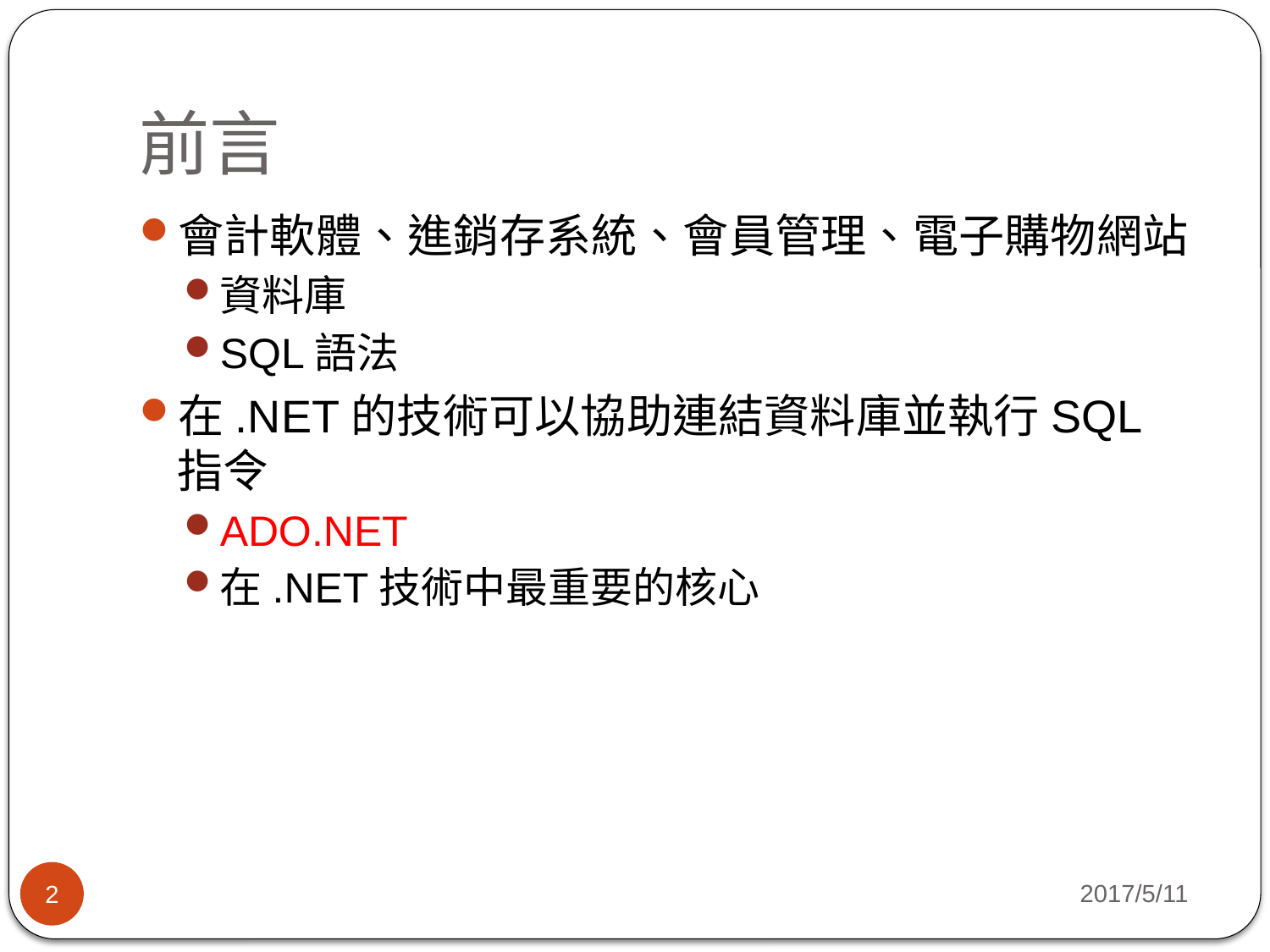

# 前言
會計軟體、進銷存系統、會員管理、電子購物網站
資料庫
SQL語法
在.NET的技術可以協助連結資料庫並執行SQL指令
ADO.NET
在.NET技術中最重要的核心
2017/5/11
2